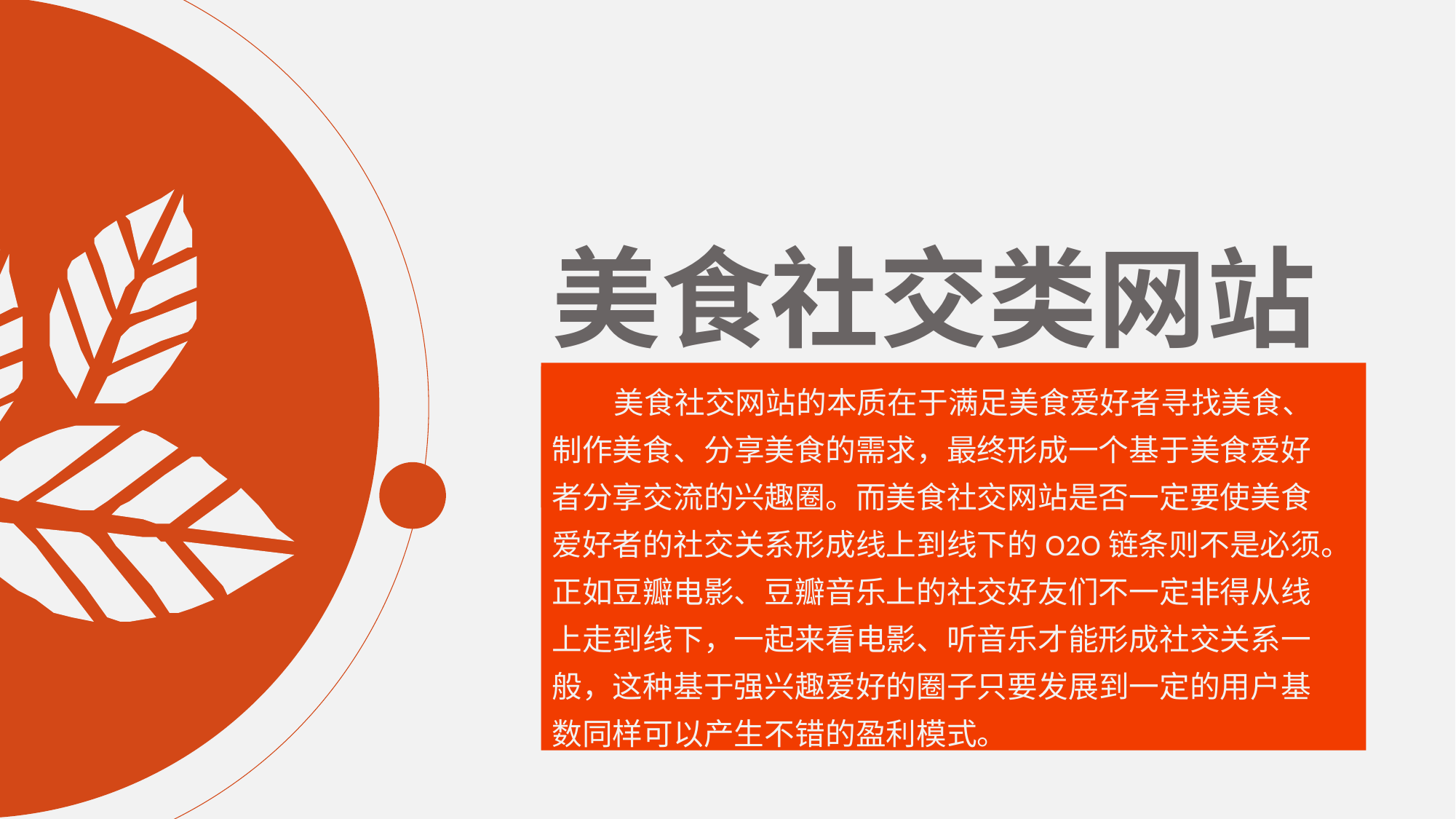

美食社交类网站

         美食社交网站的本质在于满足美食爱好者寻找美食、制作美食、分享美食的需求，最终形成一个基于美食爱好者分享交流的兴趣圈。而美食社交网站是否一定要使美食爱好者的社交关系形成线上到线下的O2O链条则不是必须。正如豆瓣电影、豆瓣音乐上的社交好友们不一定非得从线上走到线下，一起来看电影、听音乐才能形成社交关系一般，这种基于强兴趣爱好的圈子只要发展到一定的用户基数同样可以产生不错的盈利模式。